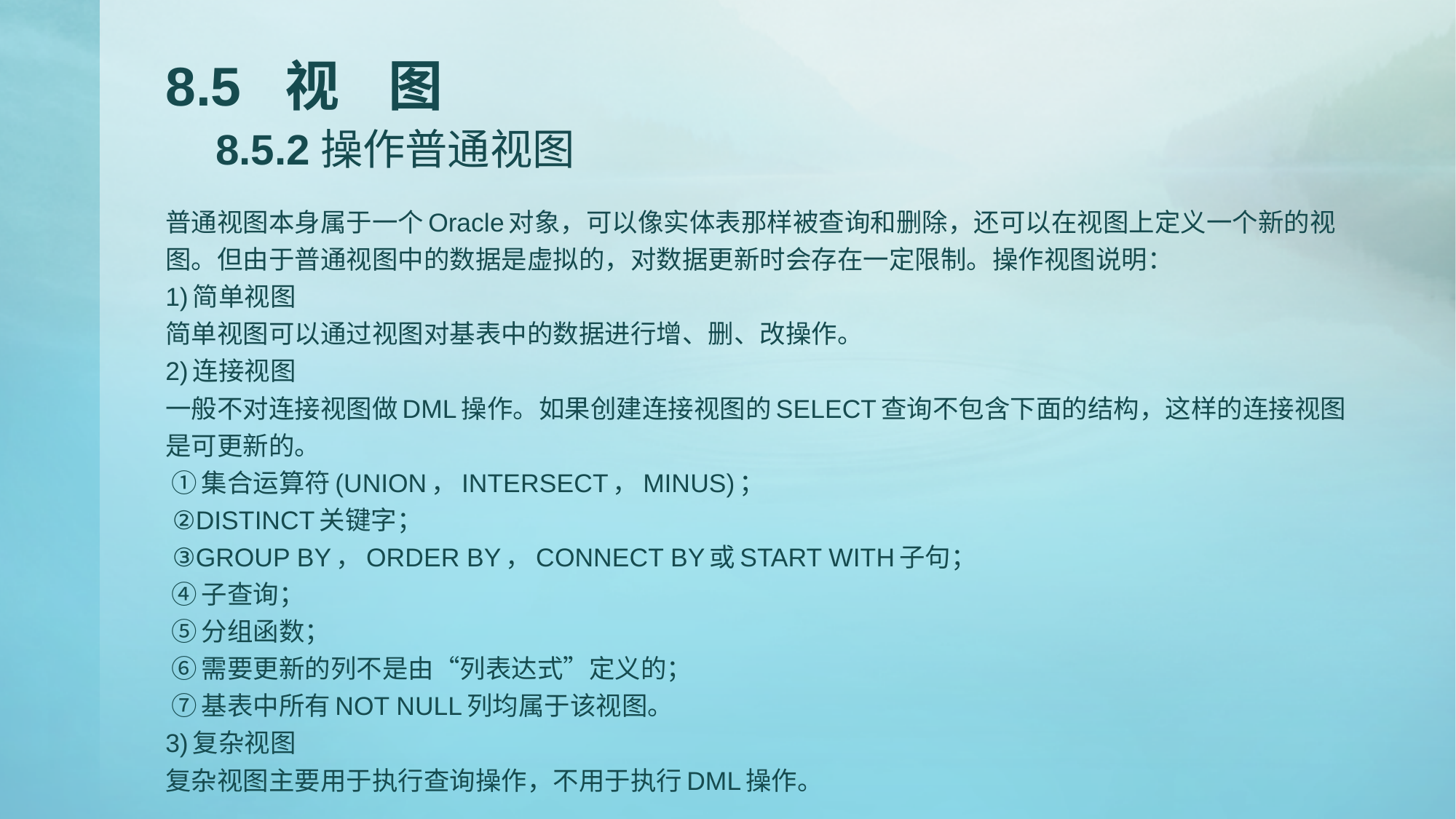

# 8.5  视    图 8.5.2操作普通视图
普通视图本身属于一个Oracle对象，可以像实体表那样被查询和删除，还可以在视图上定义一个新的视图。但由于普通视图中的数据是虚拟的，对数据更新时会存在一定限制。操作视图说明：
1)简单视图
简单视图可以通过视图对基表中的数据进行增、删、改操作。
2)连接视图
一般不对连接视图做DML操作。如果创建连接视图的SELECT查询不包含下面的结构，这样的连接视图是可更新的。
 ①集合运算符(UNION，INTERSECT，MINUS)；
 ②DISTINCT关键字；
 ③GROUP BY，ORDER BY，CONNECT BY或START WITH子句；
 ④子查询；
 ⑤分组函数；
 ⑥需要更新的列不是由“列表达式”定义的；
 ⑦基表中所有NOT NULL列均属于该视图。
3)复杂视图
复杂视图主要用于执行查询操作，不用于执行DML操作。